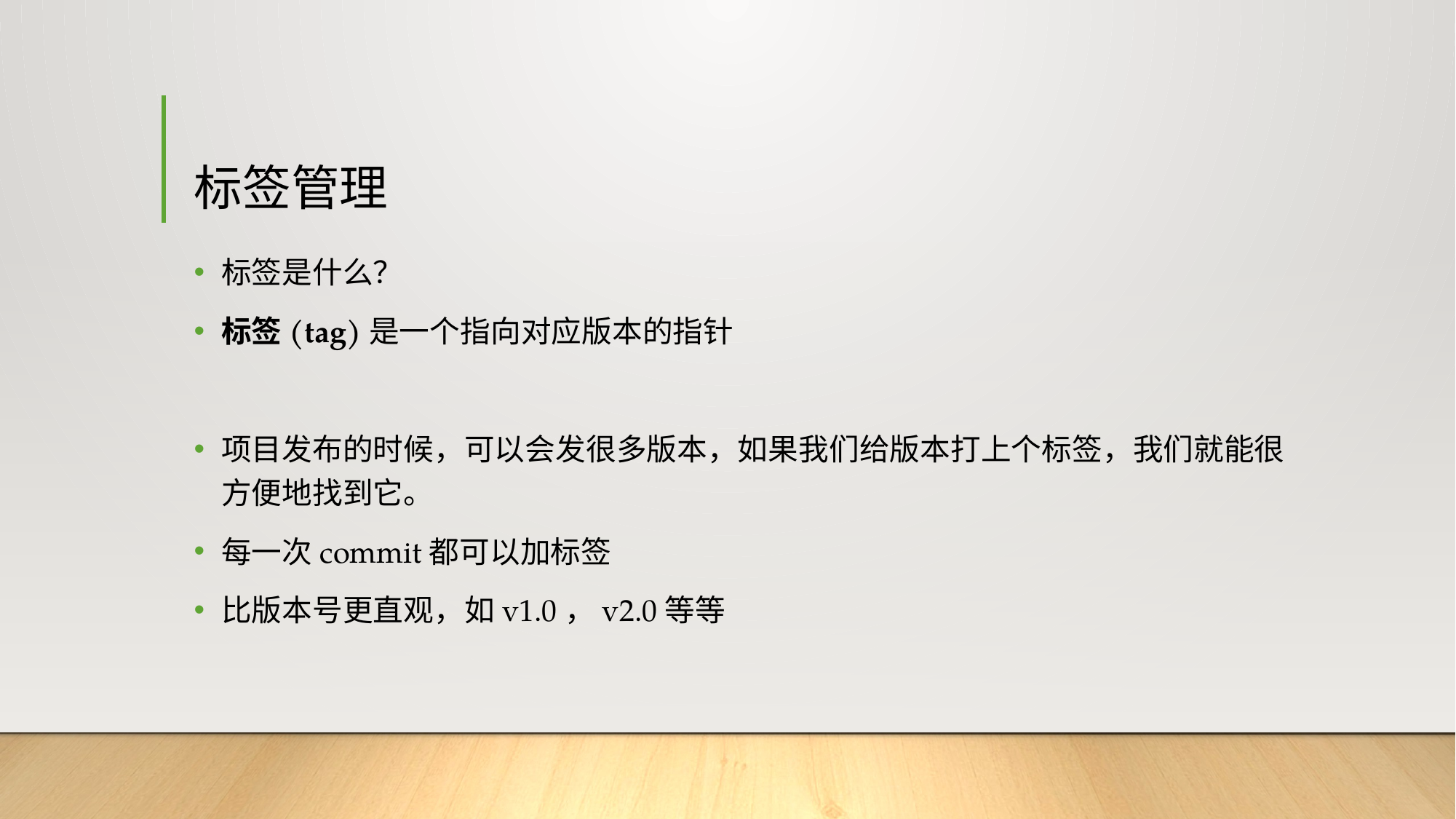

# 标签管理
标签是什么？
标签(tag)是一个指向对应版本的指针

项目发布的时候，可以会发很多版本，如果我们给版本打上个标签，我们就能很方便地找到它。
每一次commit都可以加标签
比版本号更直观，如v1.0，v2.0等等